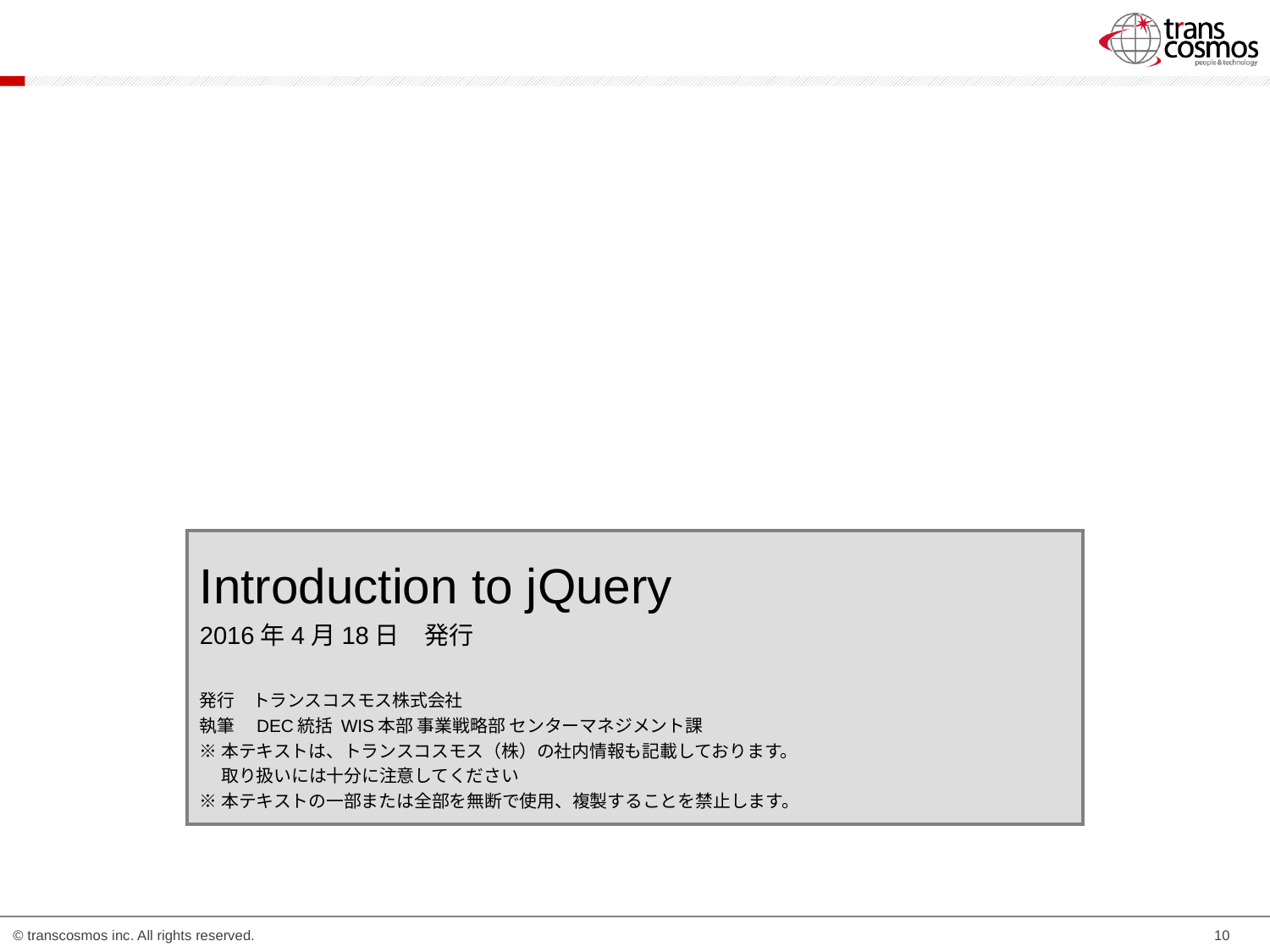

Introduction to jQuery
2016年4月18日　発行
発行　トランスコスモス株式会社
執筆　DEC統括 WIS本部 事業戦略部 センターマネジメント課
※本テキストは、トランスコスモス（株）の社内情報も記載しております。
　 取り扱いには十分に注意してください
※本テキストの一部または全部を無断で使用、複製することを禁止します。